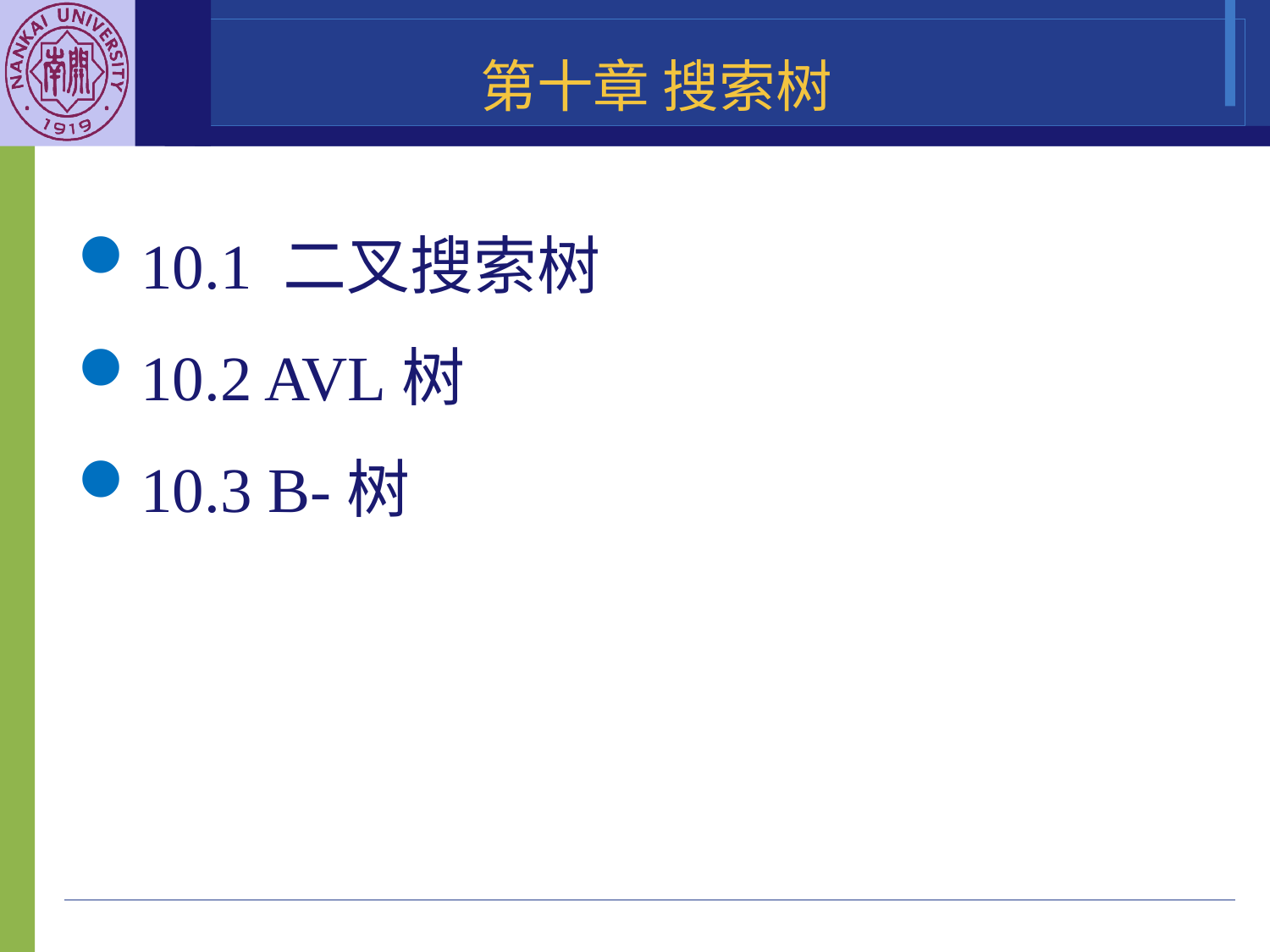

第十章 搜索树
10.1 二叉搜索树
10.2 AVL树
10.3 B-树
1